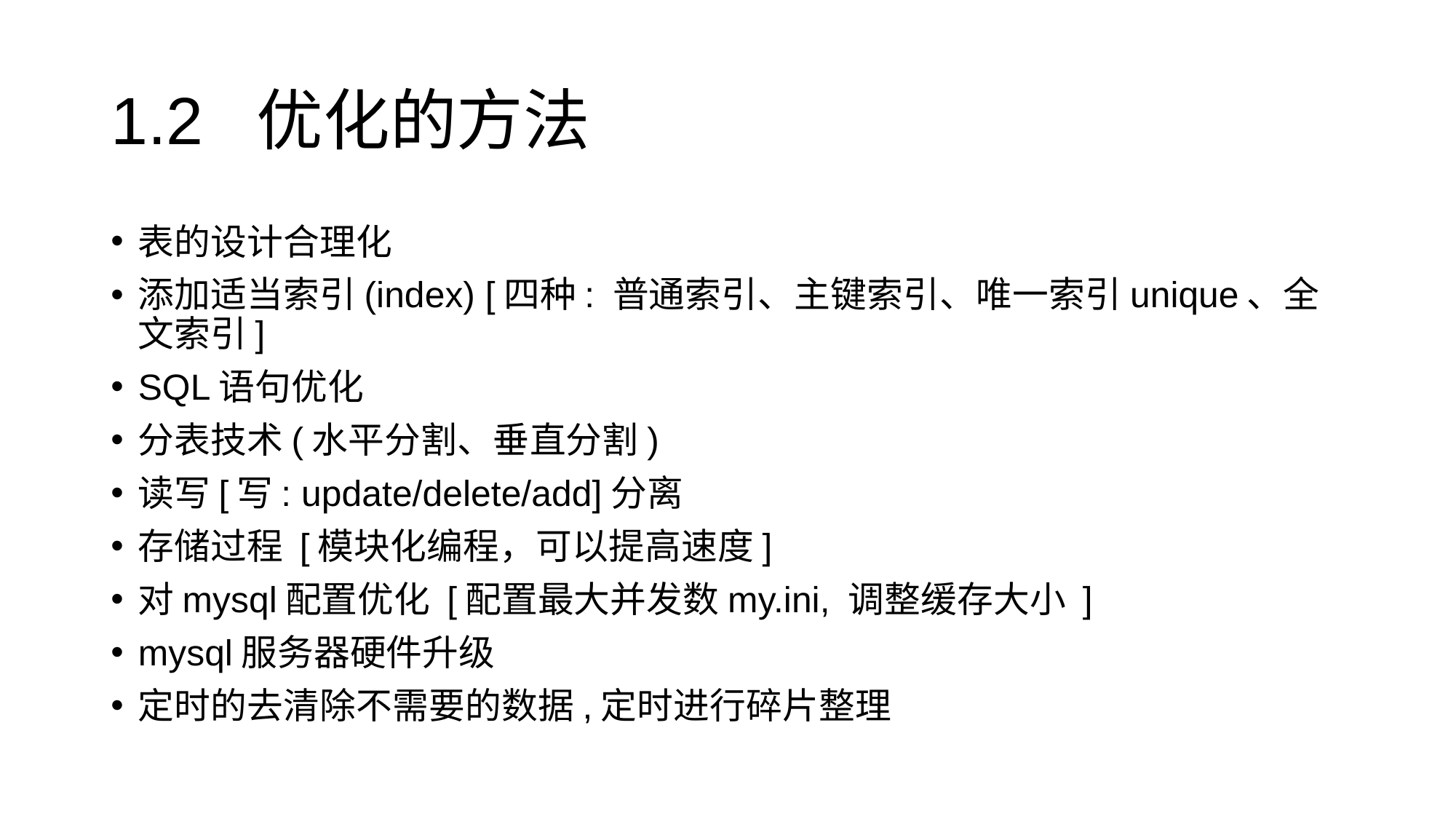

# 1.2  优化的方法
表的设计合理化
添加适当索引(index) [四种: 普通索引、主键索引、唯一索引unique、全文索引]
SQL语句优化
分表技术(水平分割、垂直分割)
读写[写: update/delete/add]分离
存储过程 [模块化编程，可以提高速度]
对mysql配置优化 [配置最大并发数my.ini, 调整缓存大小 ]
mysql服务器硬件升级
定时的去清除不需要的数据,定时进行碎片整理